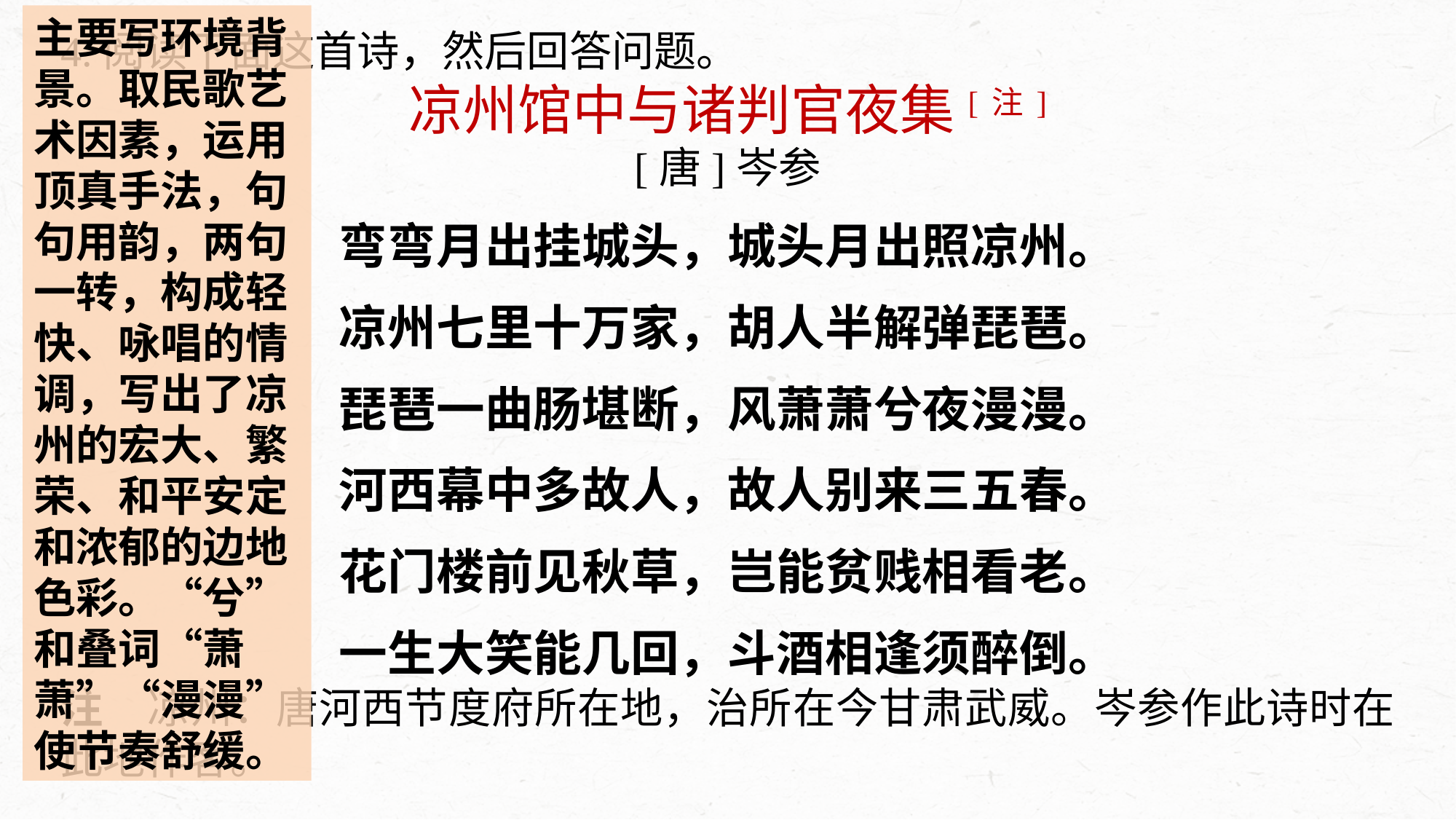

4.阅读下面这首诗，然后回答问题。
凉州馆中与诸判官夜集[注]
[唐]岑参
弯弯月出挂城头，城头月出照凉州。
凉州七里十万家，胡人半解弹琵琶。
琵琶一曲肠堪断，风萧萧兮夜漫漫。
河西幕中多故人，故人别来三五春。
花门楼前见秋草，岂能贫贱相看老。
一生大笑能几回，斗酒相逢须醉倒。
注　凉州：唐河西节度府所在地，治所在今甘肃武威。岑参作此诗时在此地作客。
主要写环境背景。取民歌艺术因素，运用顶真手法，句句用韵，两句一转，构成轻快、咏唱的情调，写出了凉州的宏大、繁荣、和平安定和浓郁的边地色彩。“兮”和叠词“萧萧”“漫漫”使节奏舒缓。